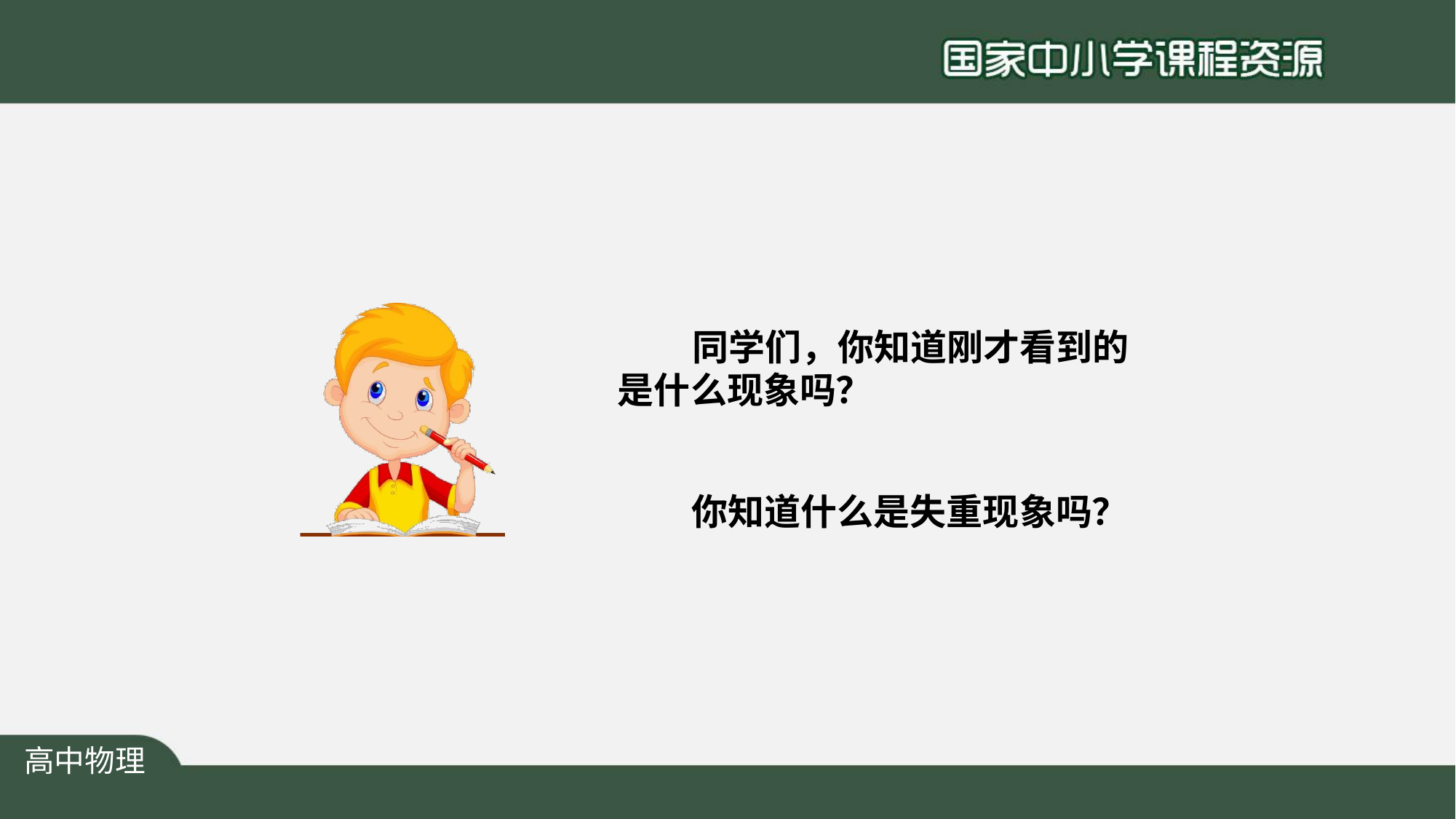

# 同学们，你知道刚才看到的 是什么现象吗？
你知道什么是失重现象吗？
高中物理